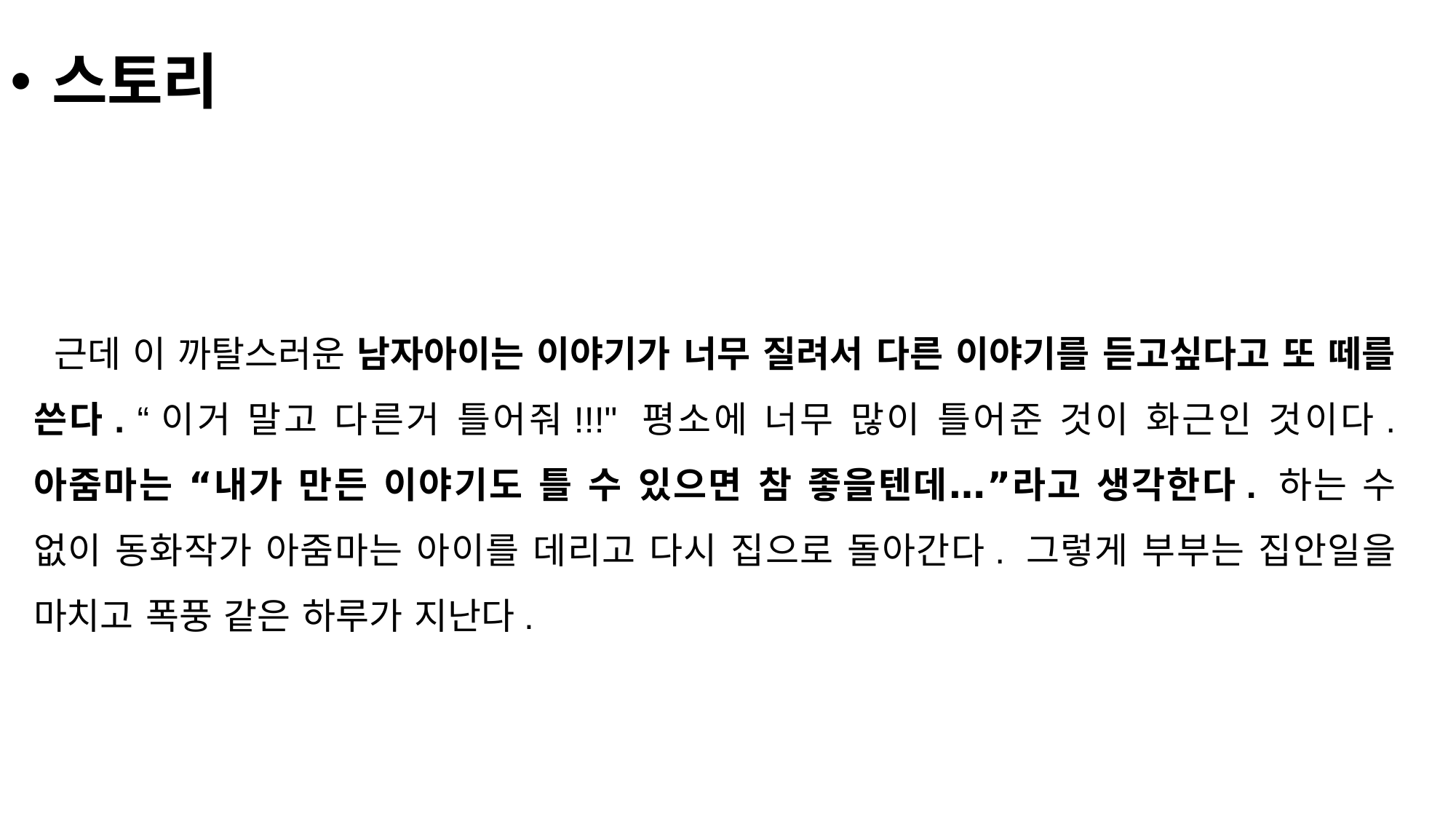

스토리
 근데 이 까탈스러운 남자아이는 이야기가 너무 질려서 다른 이야기를 듣고싶다고 또 떼를 쓴다. “이거 말고 다른거 틀어줘!!!" 평소에 너무 많이 틀어준 것이 화근인 것이다. 아줌마는 “내가 만든 이야기도 틀 수 있으면 참 좋을텐데…”라고 생각한다. 하는 수 없이 동화작가 아줌마는 아이를 데리고 다시 집으로 돌아간다. 그렇게 부부는 집안일을 마치고 폭풍 같은 하루가 지난다.